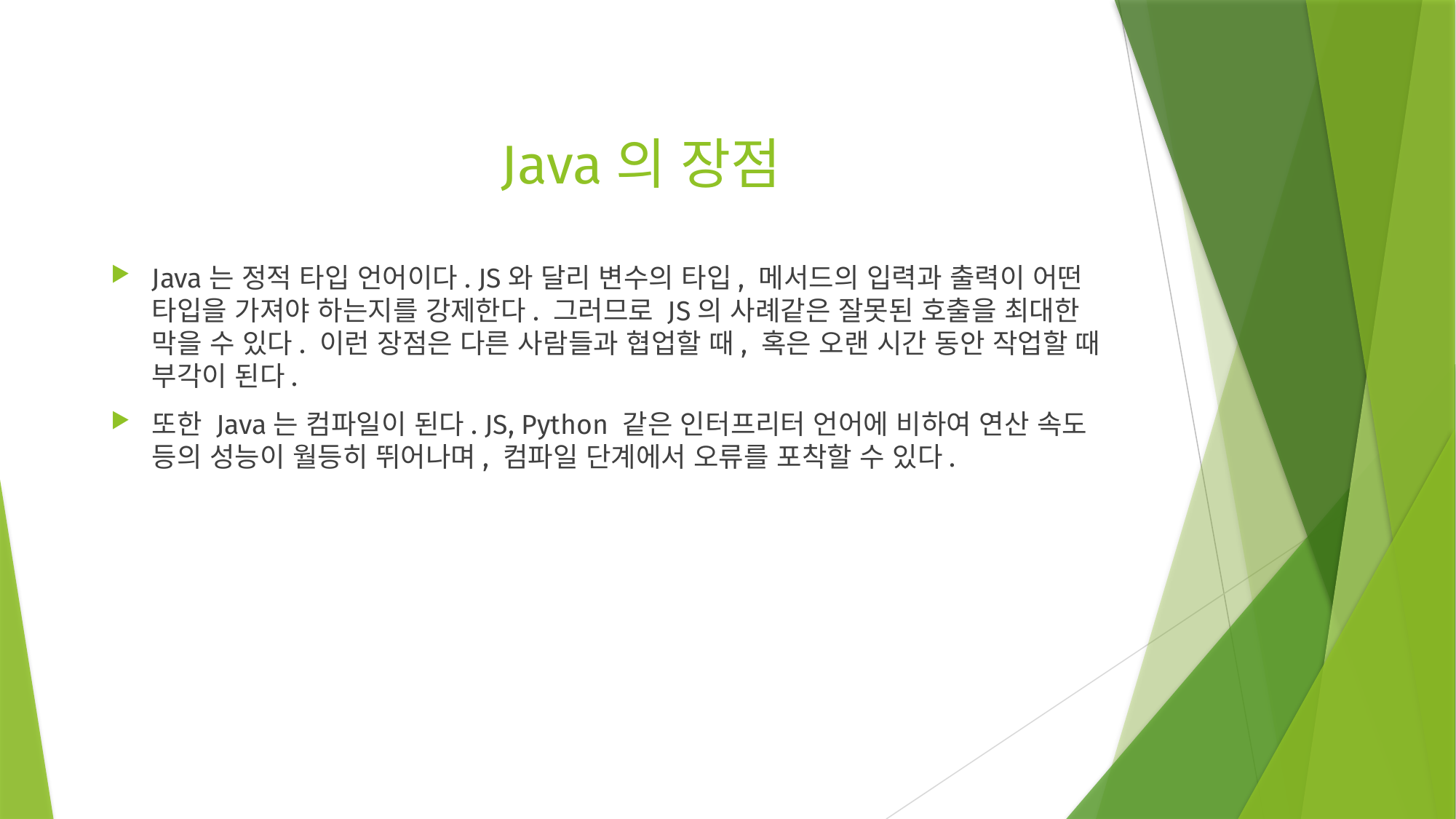

# Java의 장점
Java는 정적 타입 언어이다. JS와 달리 변수의 타입, 메서드의 입력과 출력이 어떤 타입을 가져야 하는지를 강제한다. 그러므로 JS의 사례같은 잘못된 호출을 최대한 막을 수 있다. 이런 장점은 다른 사람들과 협업할 때, 혹은 오랜 시간 동안 작업할 때 부각이 된다.
또한 Java는 컴파일이 된다. JS, Python 같은 인터프리터 언어에 비하여 연산 속도 등의 성능이 월등히 뛰어나며, 컴파일 단계에서 오류를 포착할 수 있다.